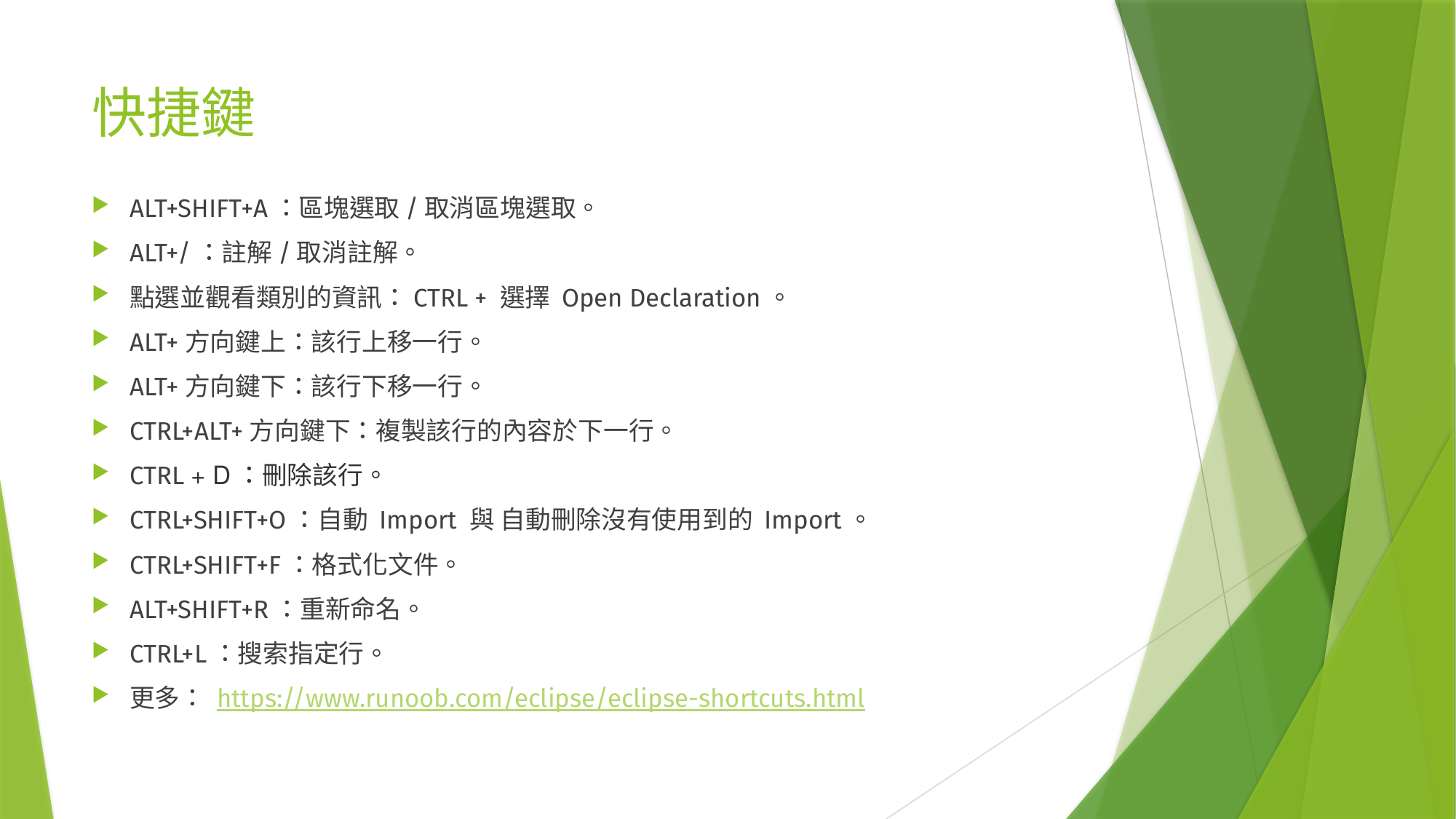

# 快捷鍵
ALT+SHIFT+A：區塊選取/取消區塊選取。
ALT+/：註解/取消註解。
點選並觀看類別的資訊：CTRL + 選擇 Open Declaration。
ALT+方向鍵上：該行上移一行。
ALT+方向鍵下：該行下移一行。
CTRL+ALT+方向鍵下：複製該行的內容於下一行。
CTRL + D：刪除該行。
CTRL+SHIFT+O：自動 Import 與 自動刪除沒有使用到的 Import。
CTRL+SHIFT+F：格式化文件。
ALT+SHIFT+R：重新命名。
CTRL+L：搜索指定行。
更多： https://www.runoob.com/eclipse/eclipse-shortcuts.html